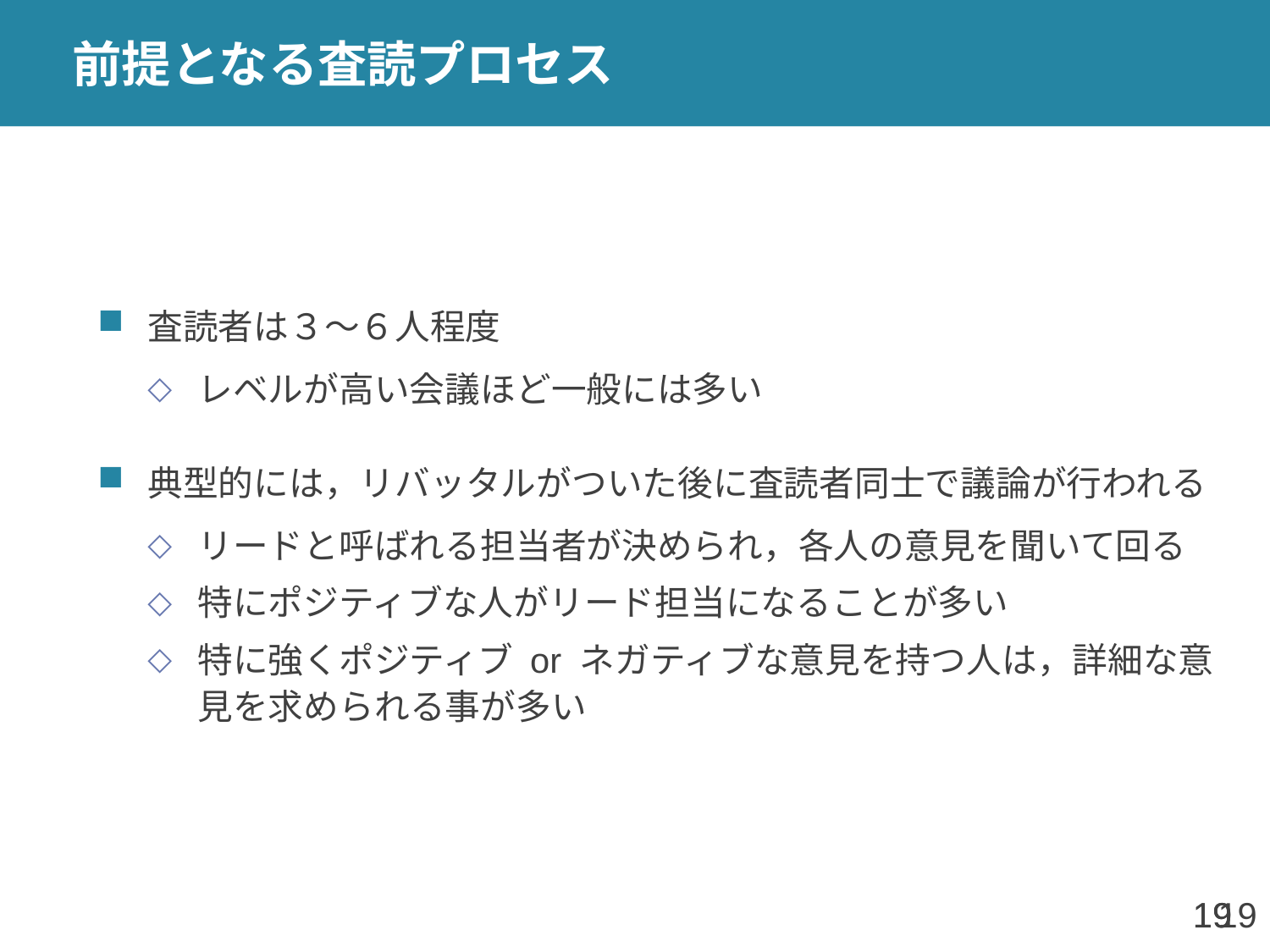

# 前提となる査読プロセス
査読者は３～６人程度
レベルが高い会議ほど一般には多い
典型的には，リバッタルがついた後に査読者同士で議論が行われる
リードと呼ばれる担当者が決められ，各人の意見を聞いて回る
特にポジティブな人がリード担当になることが多い
特に強くポジティブ or ネガティブな意見を持つ人は，詳細な意見を求められる事が多い
19